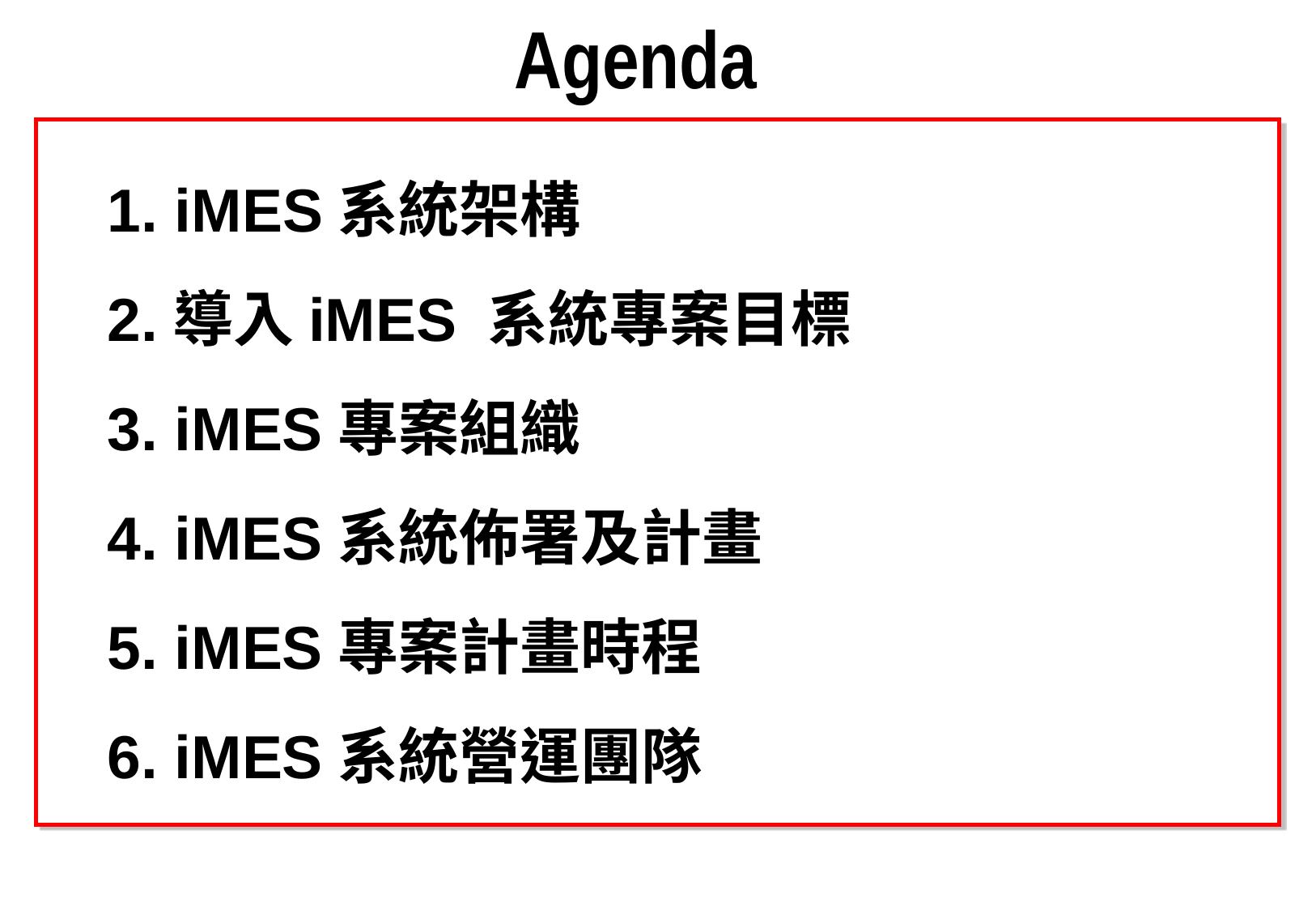

Agenda

# 1. iMES系統架構 2.導入iMES 系統專案目標 3. iMES專案組織 4. iMES系統佈署及計畫 5. iMES專案計畫時程 6. iMES系統營運團隊